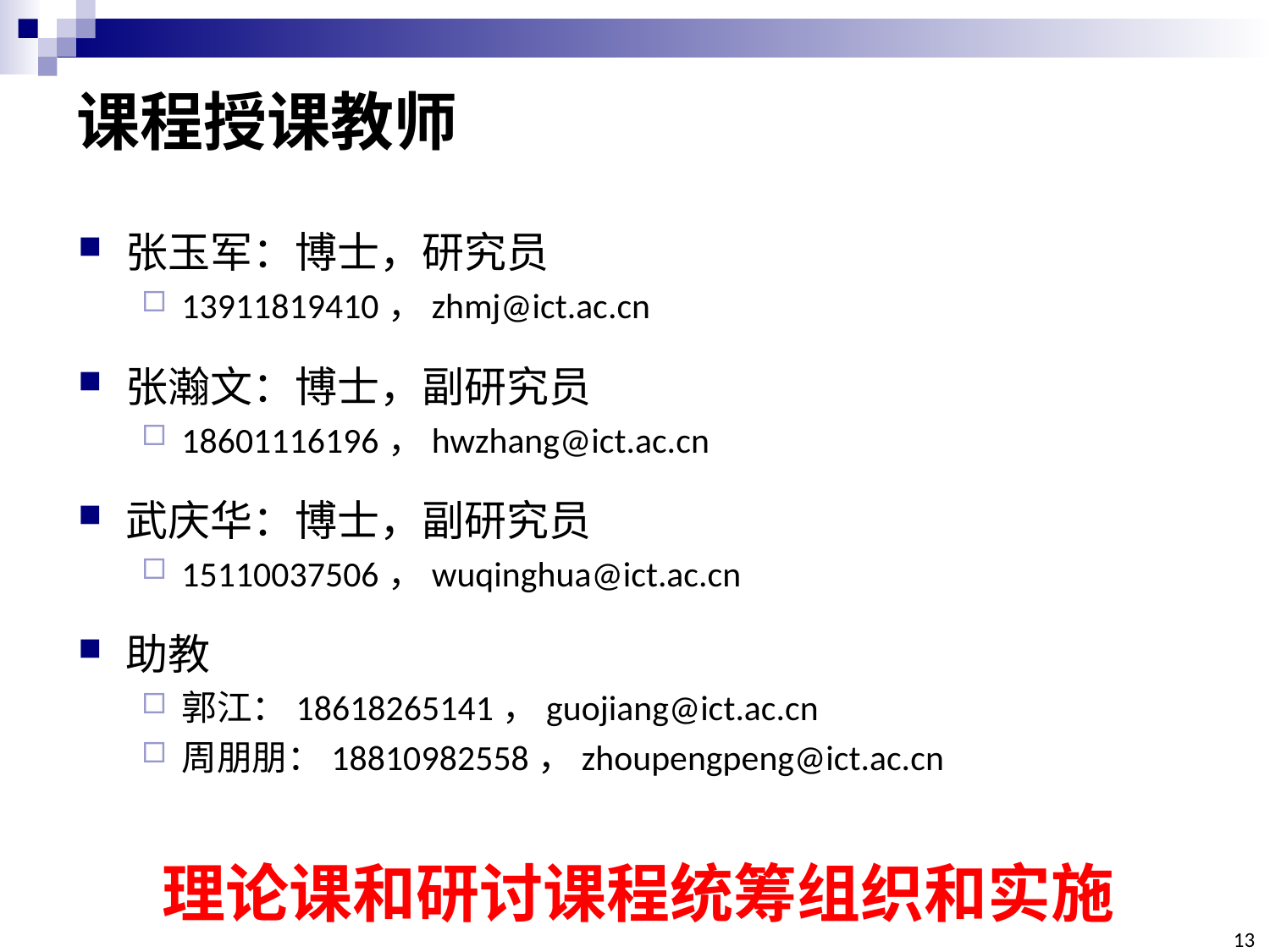

# 课程授课教师
张玉军：博士，研究员
13911819410，zhmj@ict.ac.cn
张瀚文：博士，副研究员
18601116196，hwzhang@ict.ac.cn
武庆华：博士，副研究员
15110037506，wuqinghua@ict.ac.cn
助教
郭江：18618265141，guojiang@ict.ac.cn
周朋朋：18810982558，zhoupengpeng@ict.ac.cn
理论课和研讨课程统筹组织和实施
13